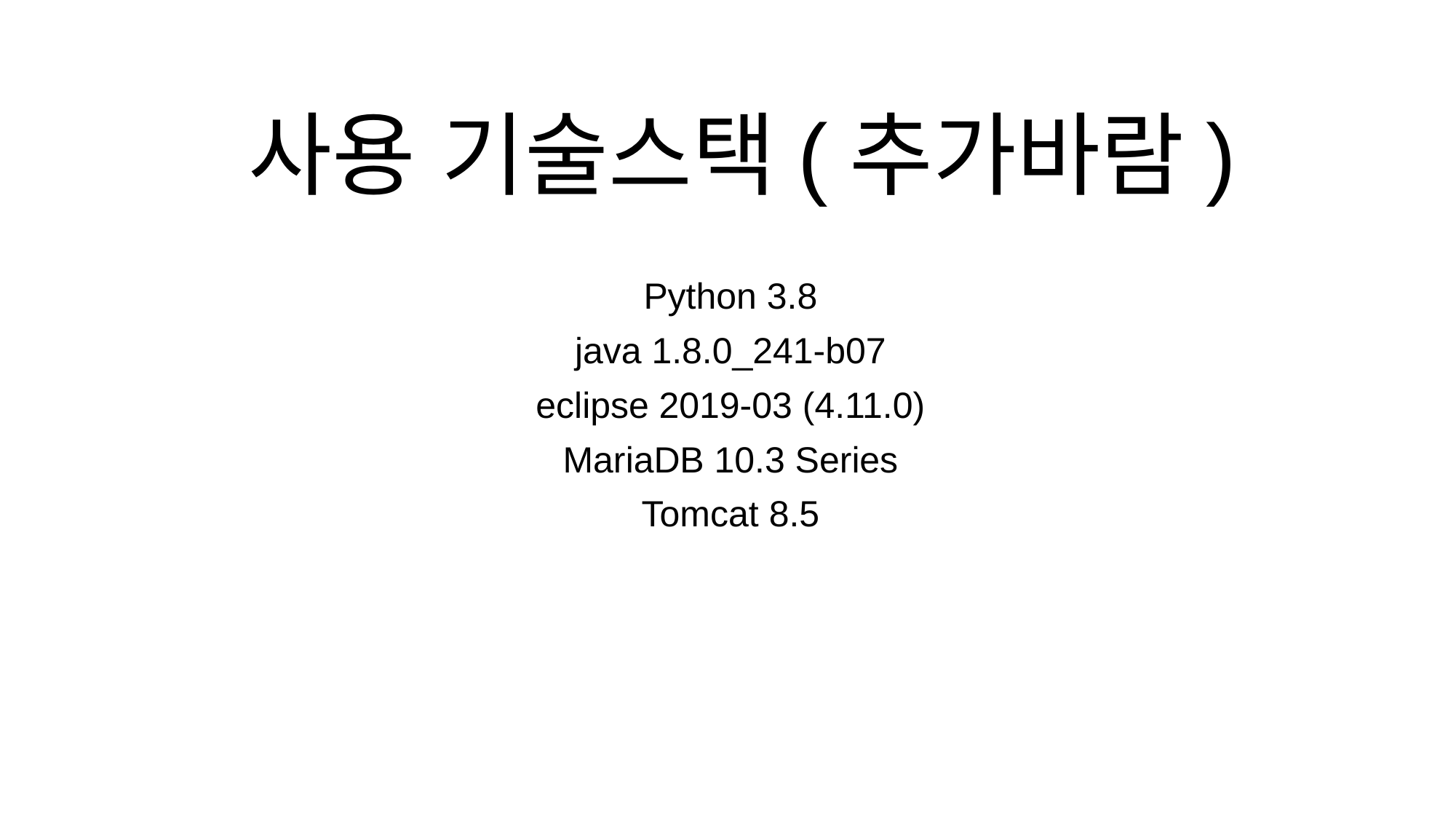

# 사용 기술스택(추가바람)

Python 3.8
java 1.8.0_241-b07
eclipse 2019-03 (4.11.0)
MariaDB 10.3 Series
Tomcat 8.5